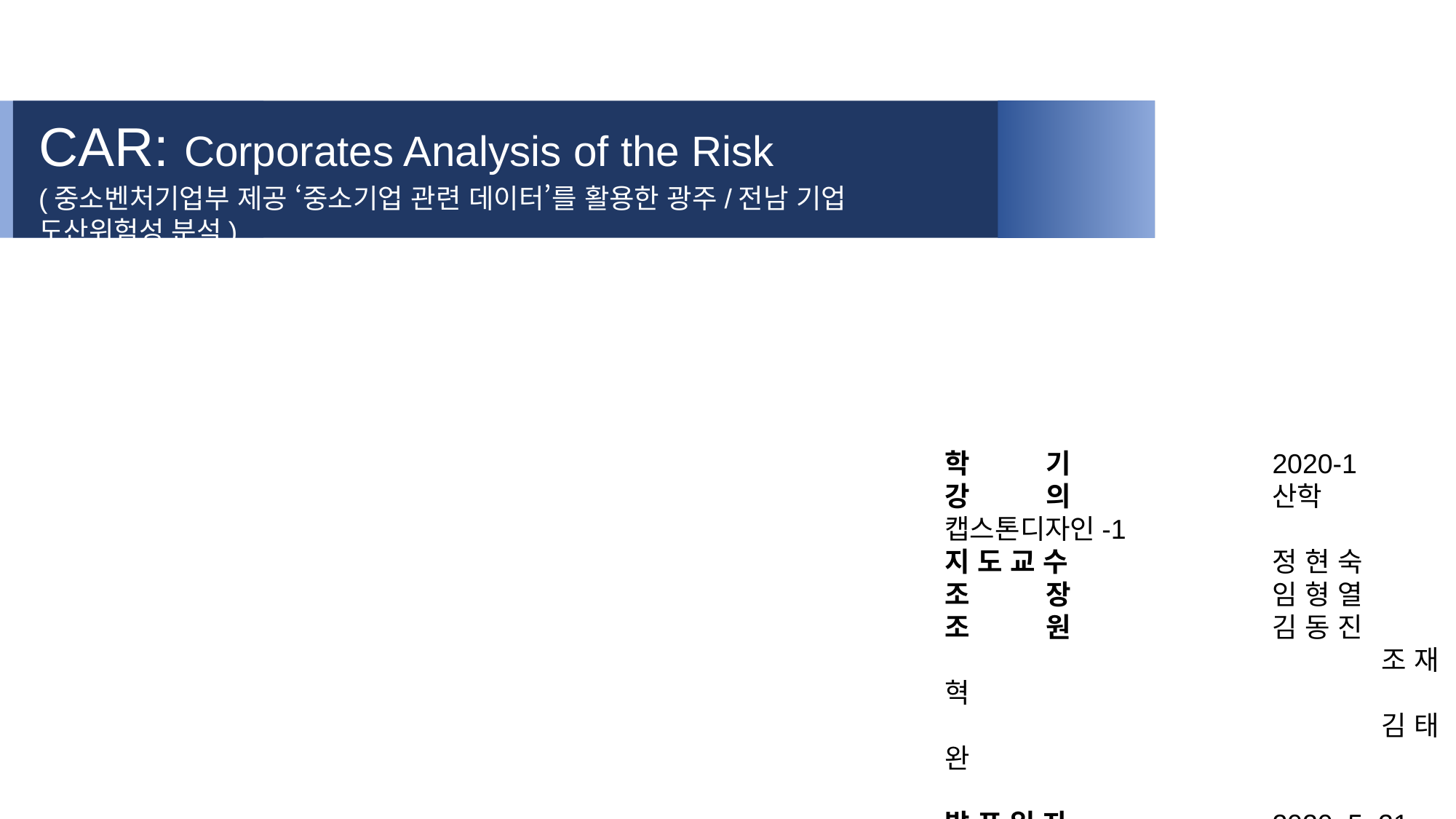

CAR: Corporates Analysis of the Risk

(중소벤처기업부 제공 ‘중소기업 관련 데이터’를 활용한 광주/전남 기업 도산위험성 분석)
학          기		2020-1
강          의		산학 캡스톤디자인-1
지 도 교 수		정 현 숙
조          장		임 형 열
조          원		김 동 진
				조 재 혁
				김 태 완

발 표 일 자		2020. 5. 21. (목)